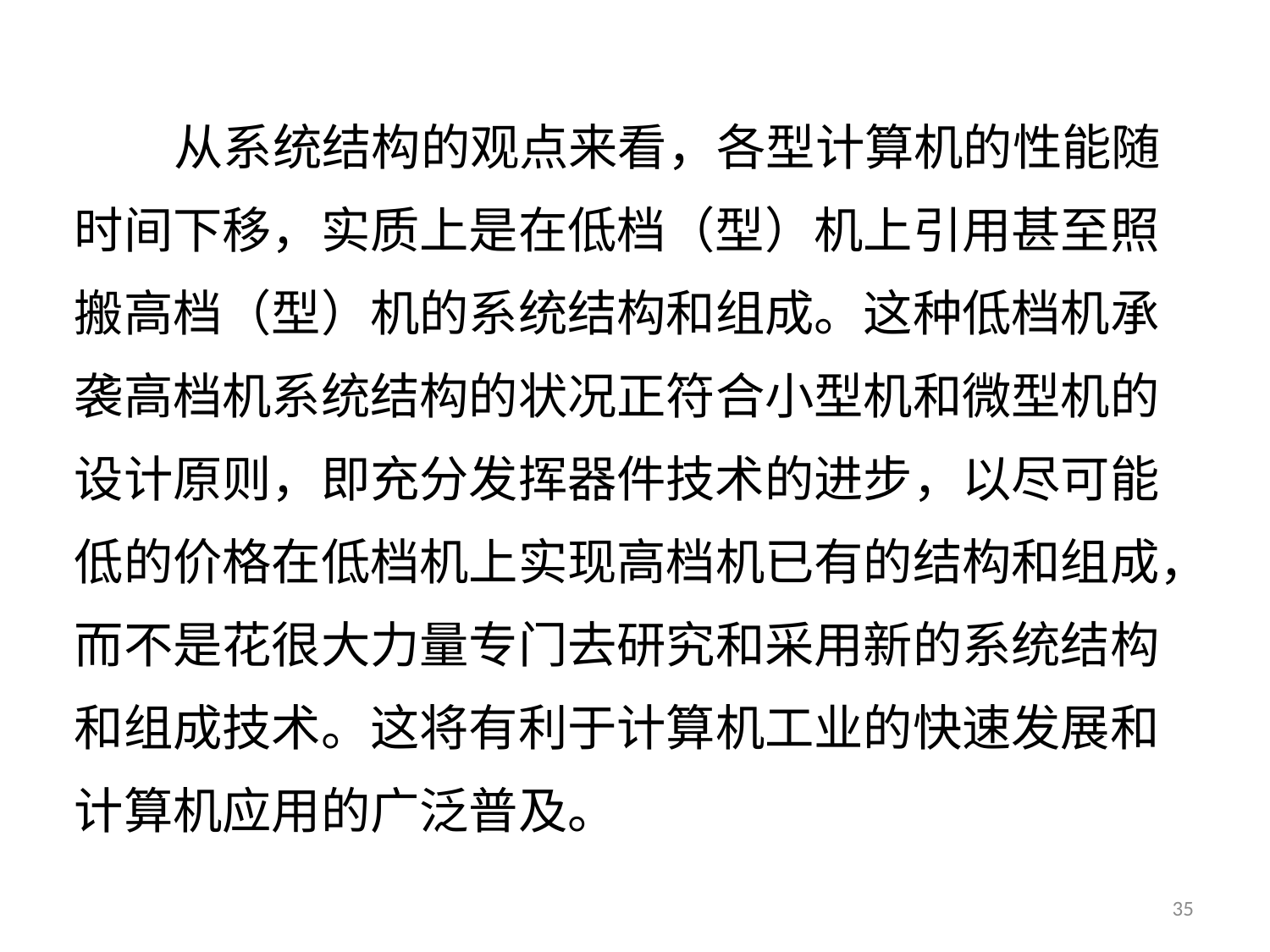

从系统结构的观点来看，各型计算机的性能随时间下移，实质上是在低档（型）机上引用甚至照搬高档（型）机的系统结构和组成。这种低档机承袭高档机系统结构的状况正符合小型机和微型机的设计原则，即充分发挥器件技术的进步，以尽可能低的价格在低档机上实现高档机已有的结构和组成，而不是花很大力量专门去研究和采用新的系统结构和组成技术。这将有利于计算机工业的快速发展和计算机应用的广泛普及。
35